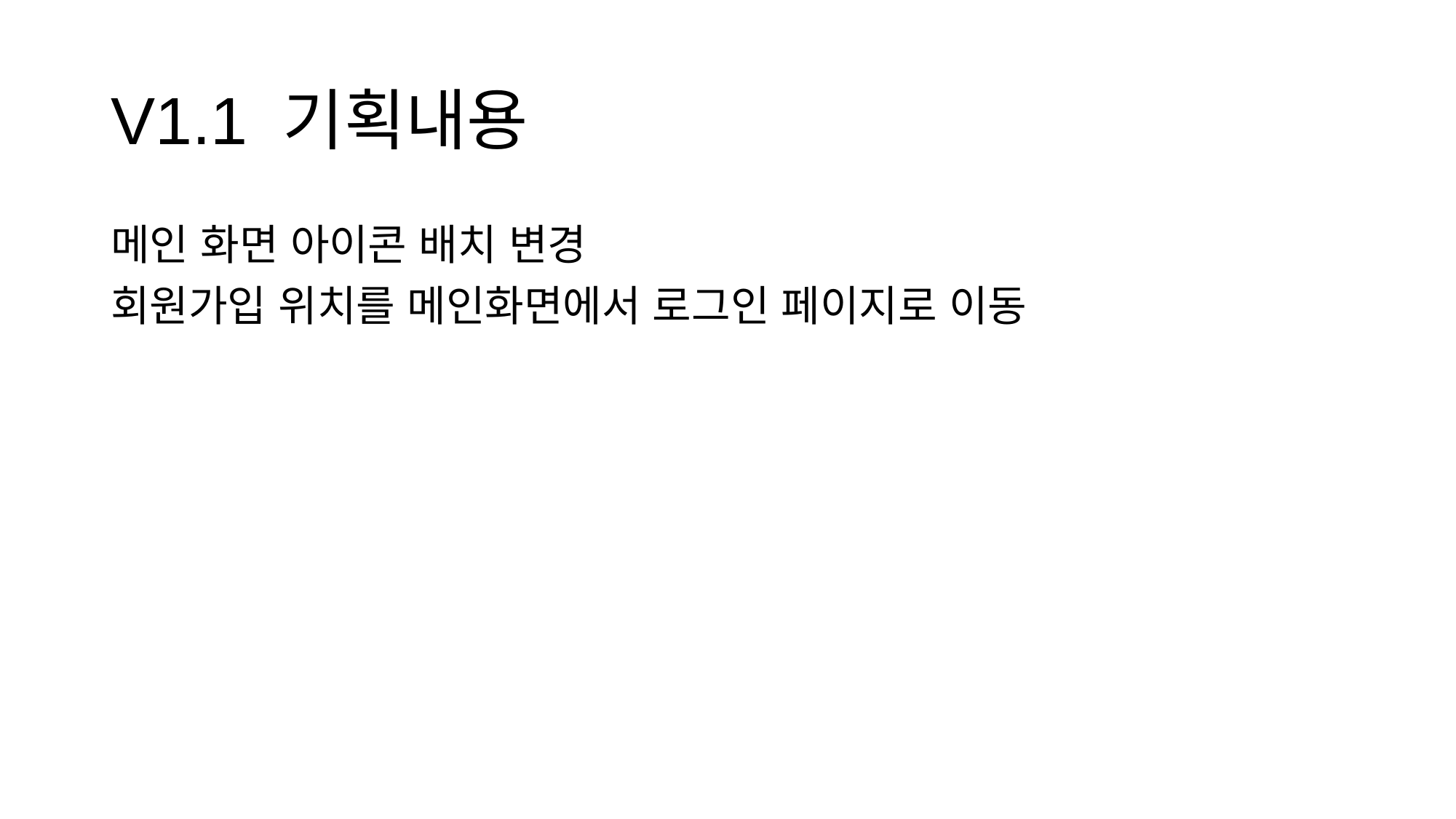

# V1.1 기획내용
메인 화면 아이콘 배치 변경
회원가입 위치를 메인화면에서 로그인 페이지로 이동